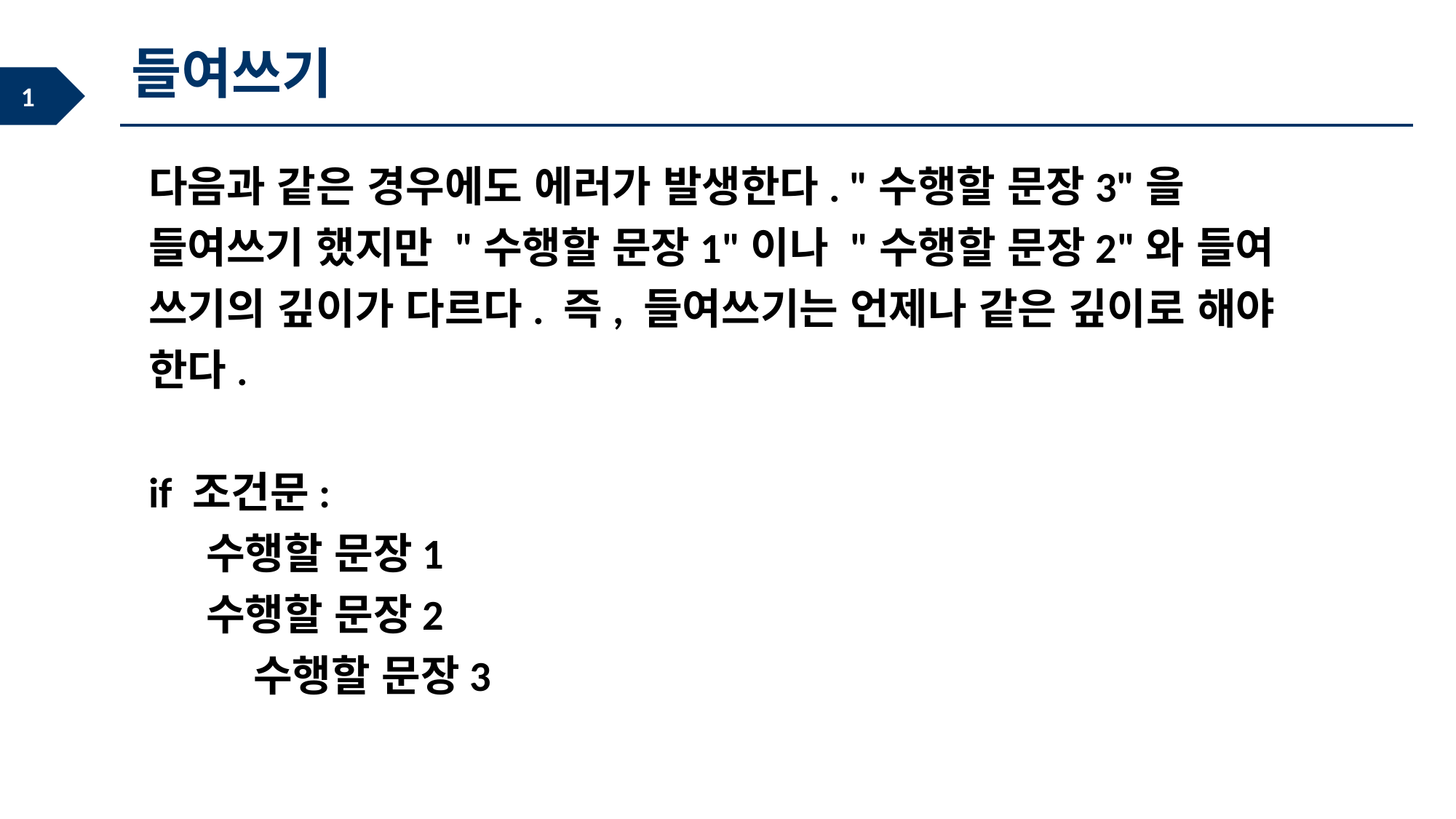

들여쓰기
다음과 같은 경우에도 에러가 발생한다. "수행할 문장3"을 들여쓰기 했지만 "수행할 문장1"이나 "수행할 문장2"와 들여 쓰기의 깊이가 다르다. 즉, 들여쓰기는 언제나 같은 깊이로 해야 한다.

if 조건문:
    수행할 문장1
    수행할 문장2
        수행할 문장3